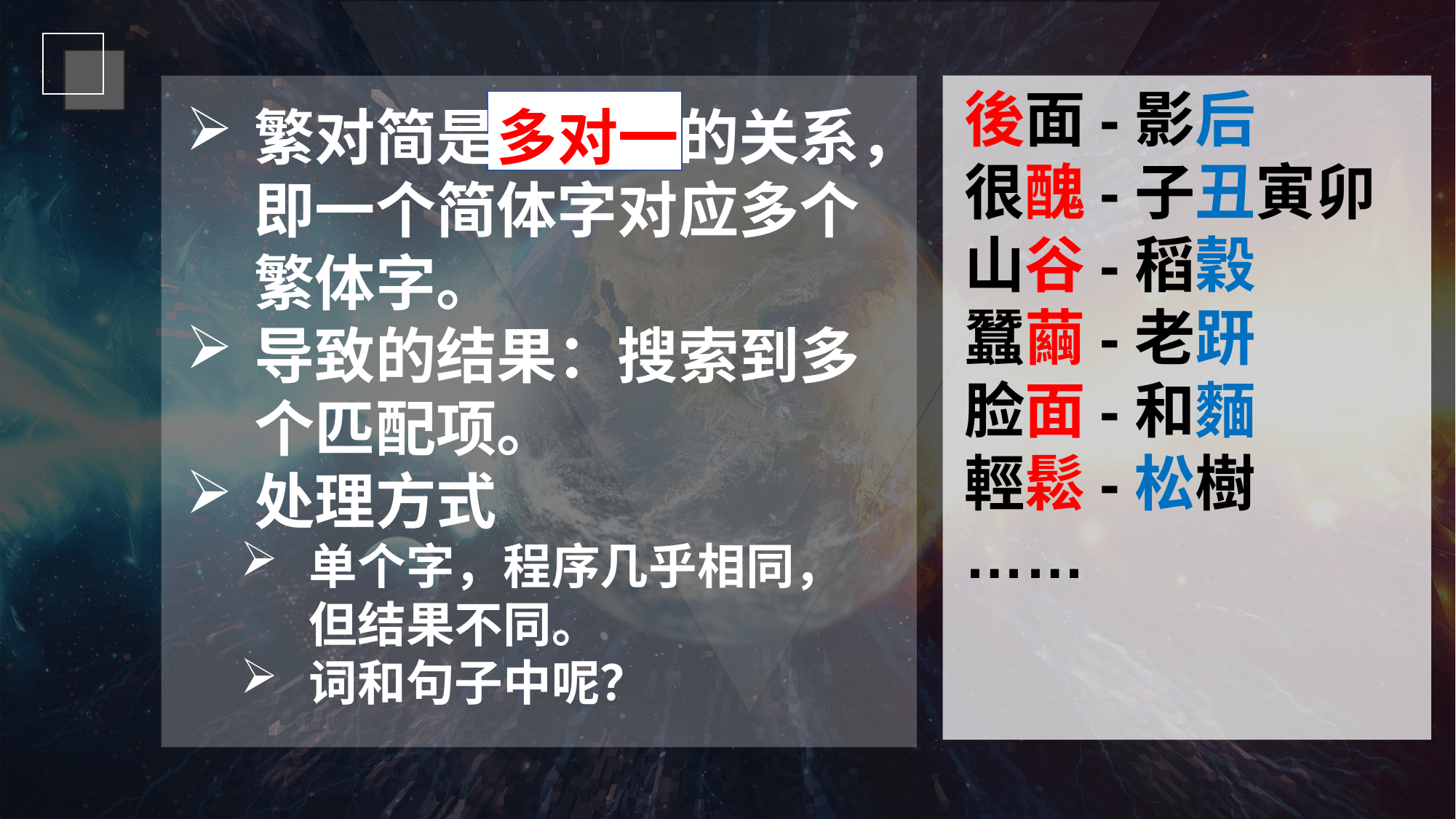

後面-影后
很醜-子丑寅卯
山谷-稻穀
蠶繭-老趼
脸面-和麵
輕鬆-松樹
……

繁对简是多对一的关系，即一个简体字对应多个繁体字。
导致的结果：搜索到多个匹配项。
处理方式
单个字，程序几乎相同，但结果不同。
词和句子中呢？